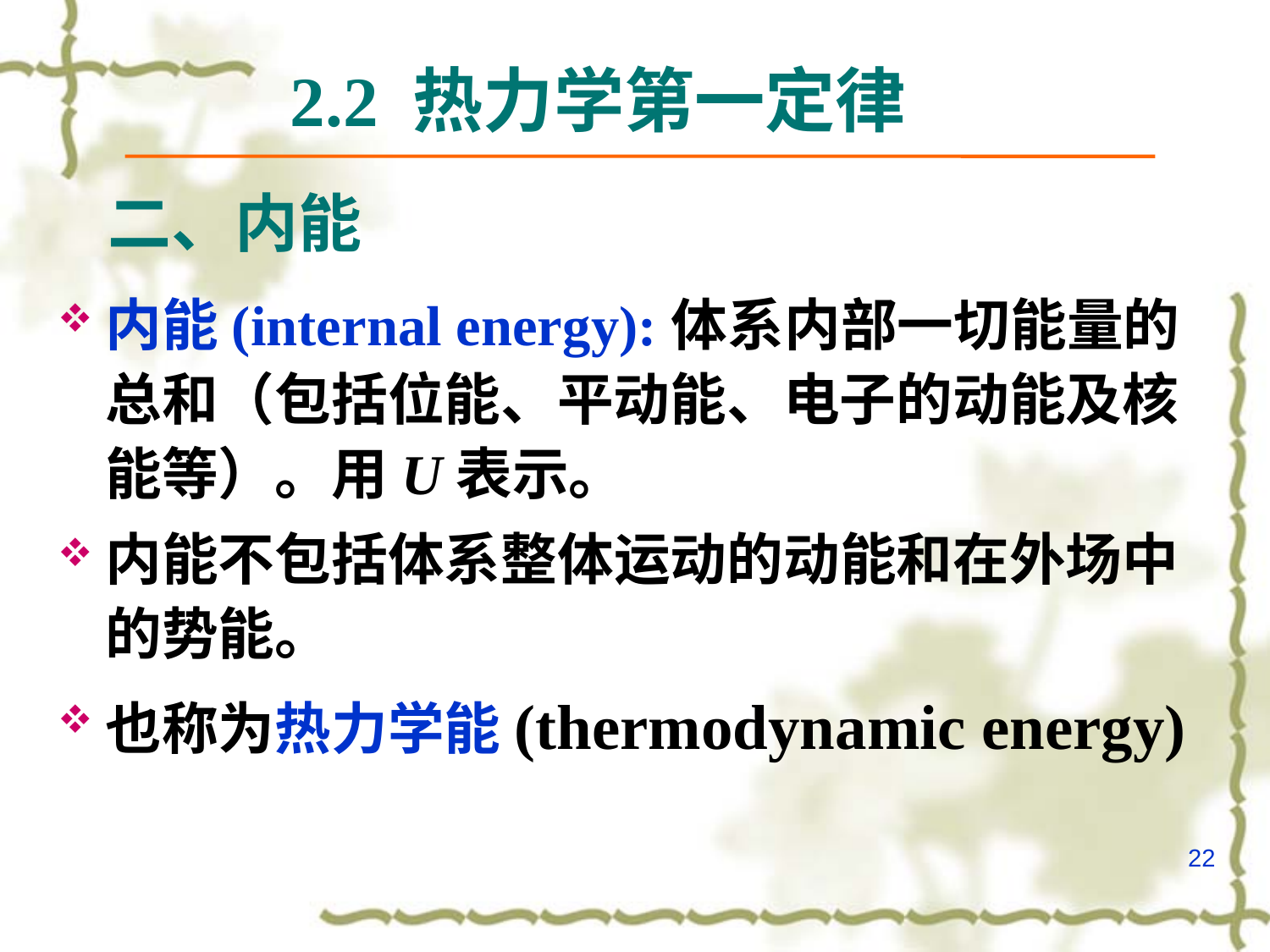

2.2 热力学第一定律

# 二、内能
内能(internal energy):体系内部一切能量的总和（包括位能、平动能、电子的动能及核能等）。用U表示。
内能不包括体系整体运动的动能和在外场中的势能。
也称为热力学能(thermodynamic energy)
22